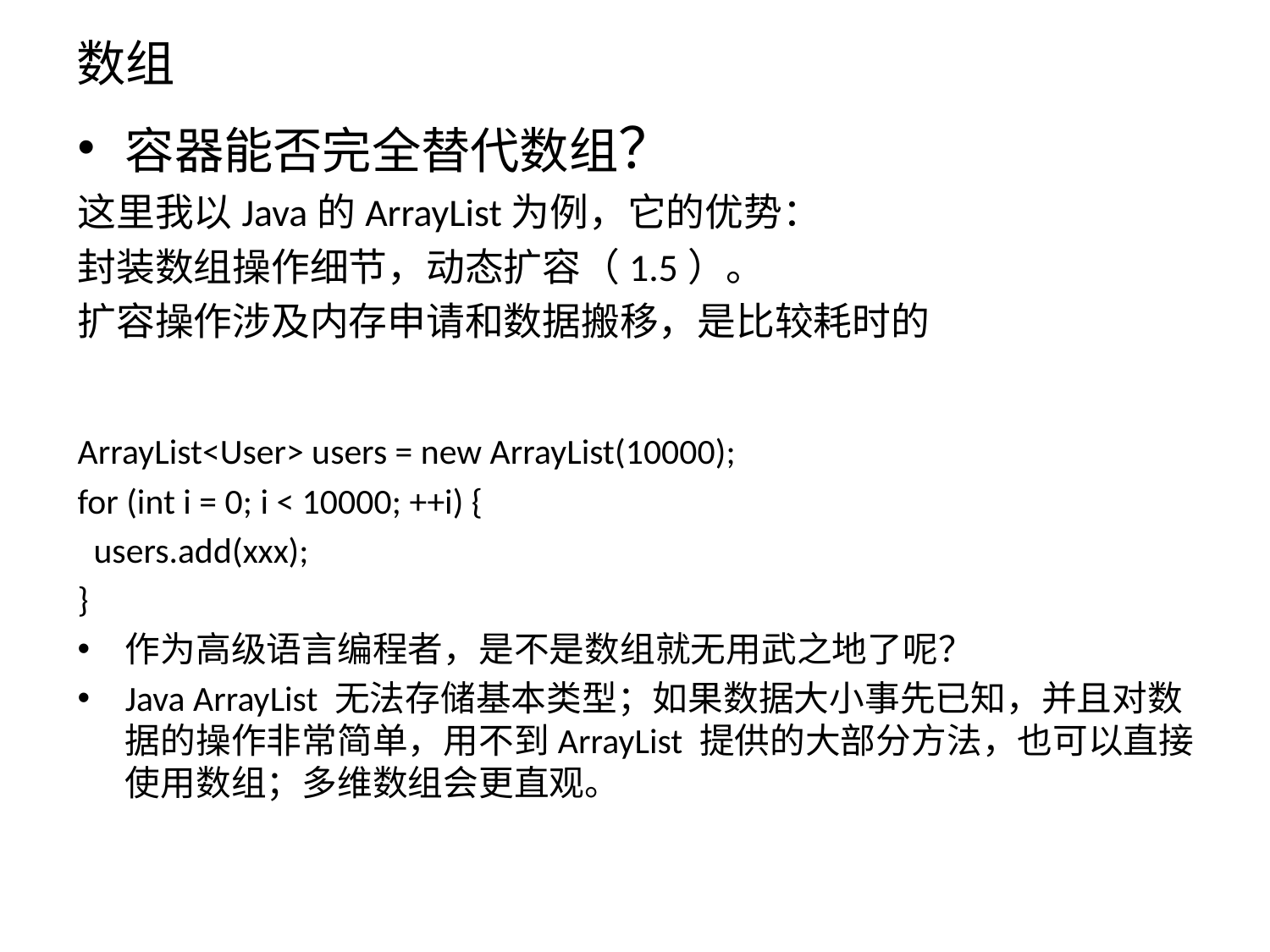

# 数组
容器能否完全替代数组？
这里我以Java的ArrayList为例，它的优势：
封装数组操作细节，动态扩容（1.5）。
扩容操作涉及内存申请和数据搬移，是比较耗时的

ArrayList<User> users = new ArrayList(10000);
for (int i = 0; i < 10000; ++i) {
  users.add(xxx);
}
作为高级语言编程者，是不是数组就无用武之地了呢？
Java ArrayList 无法存储基本类型；如果数据大小事先已知，并且对数据的操作非常简单，用不到ArrayList 提供的大部分方法，也可以直接使用数组；多维数组会更直观。